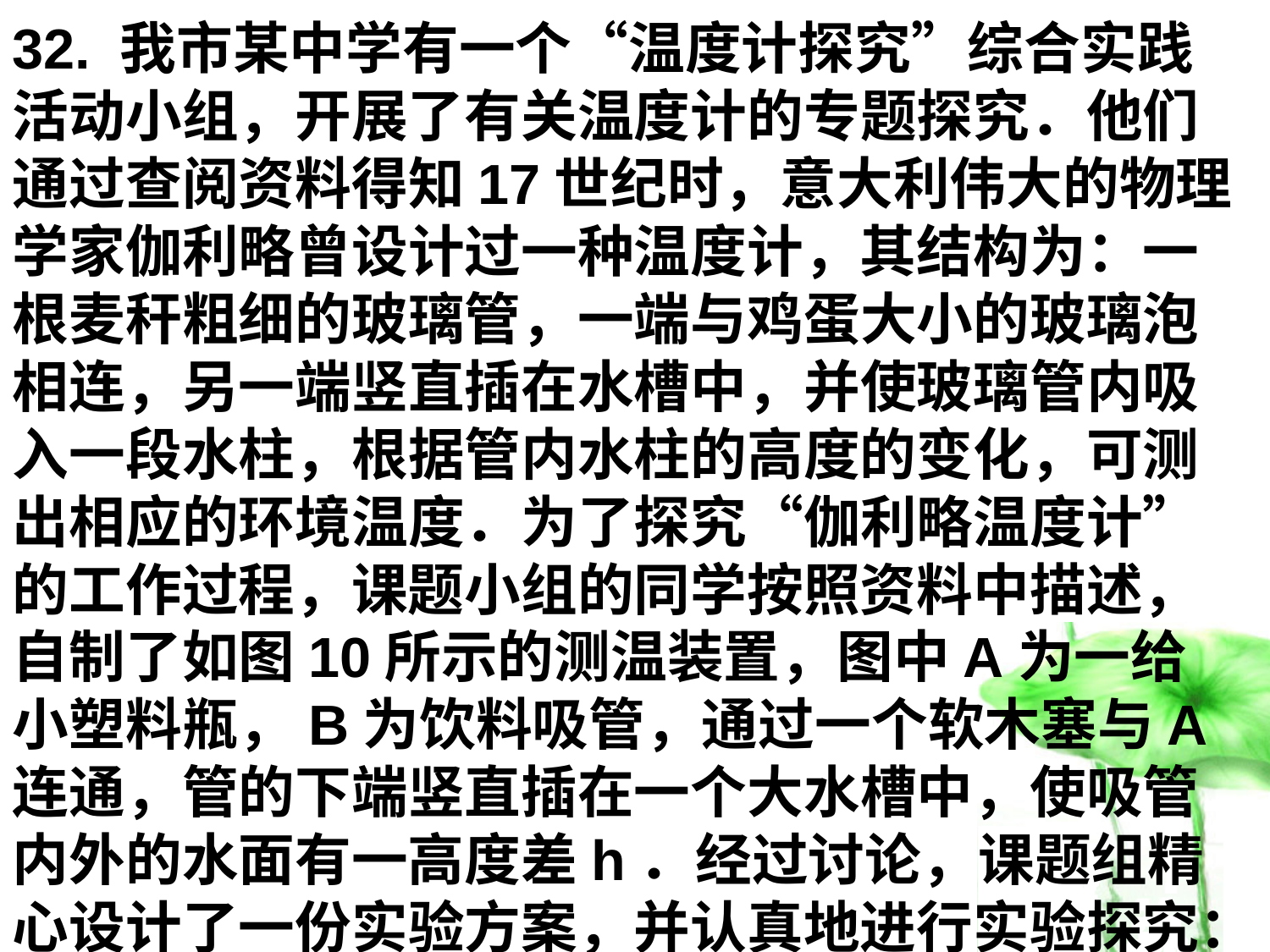

32. 我市某中学有一个“温度计探究”综合实践活动小组，开展了有关温度计的专题探究．他们通过查阅资料得知17世纪时，意大利伟大的物理学家伽利略曾设计过一种温度计，其结构为：一根麦秆粗细的玻璃管，一端与鸡蛋大小的玻璃泡相连，另一端竖直插在水槽中，并使玻璃管内吸入一段水柱，根据管内水柱的高度的变化，可测出相应的环境温度．为了探究“伽利略温度计”的工作过程，课题小组的同学按照资料中描述，自制了如图10所示的测温装置，图中A为一给小塑料瓶，B为饮料吸管，通过一个软木塞与A连通，管的下端竖直插在一个大水槽中，使吸管内外的水面有一高度差h．经过讨论，课题组精心设计了一份实验方案，并认真地进行实验探究：